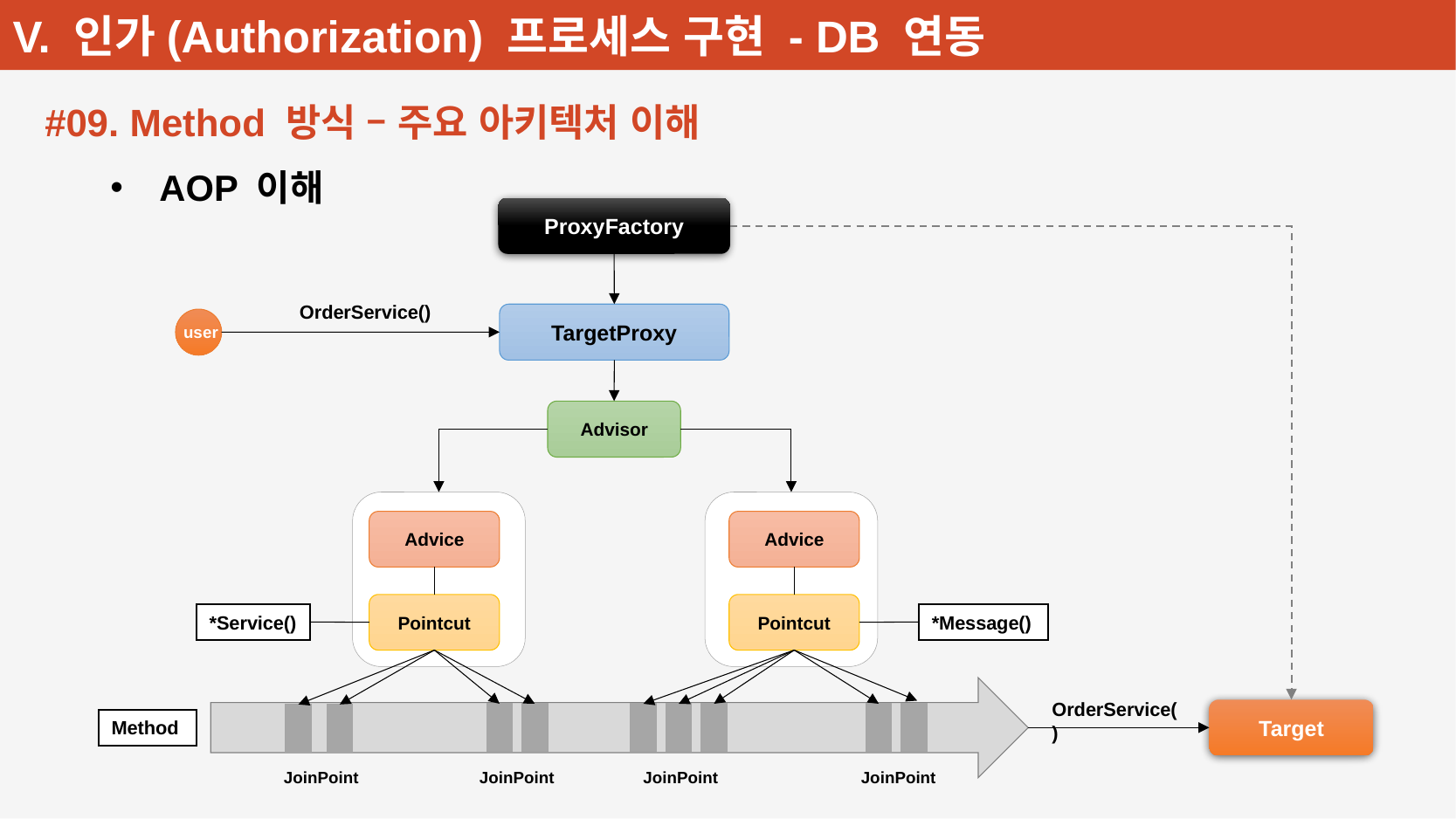

#09. Method 방식 – 주요 아키텍처 이해
AOP 이해
ProxyFactory
OrderService()
TargetProxy

user
Advisor

Advice
Advice
Pointcut
Pointcut
*Service()
*Message()

OrderService()
Target

Method
JoinPoint
JoinPoint
JoinPoint
JoinPoint